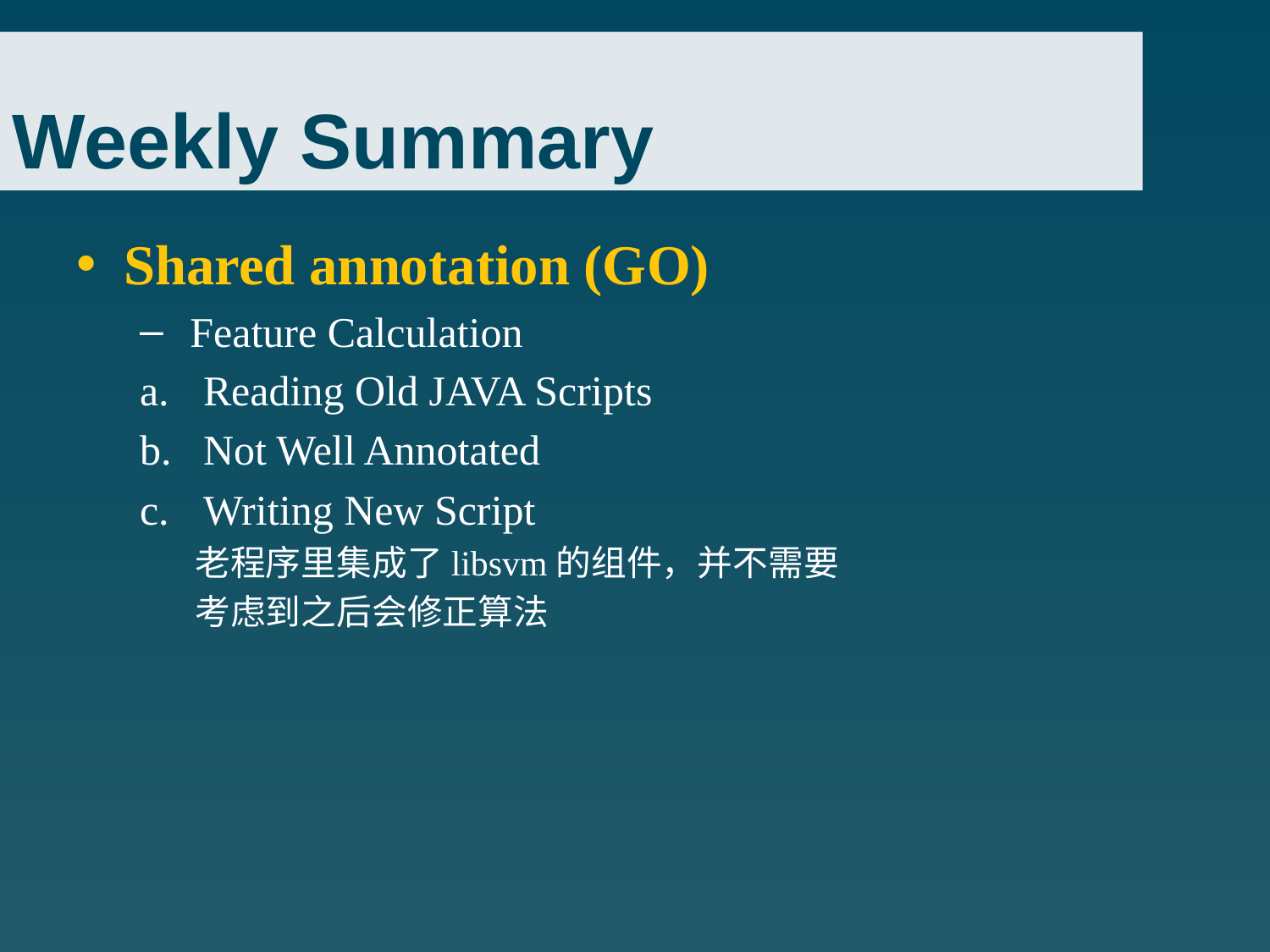

# Weekly Summary
Shared annotation (GO)
 Feature Calculation
Reading Old JAVA Scripts
Not Well Annotated
Writing New Script
老程序里集成了libsvm的组件，并不需要
考虑到之后会修正算法